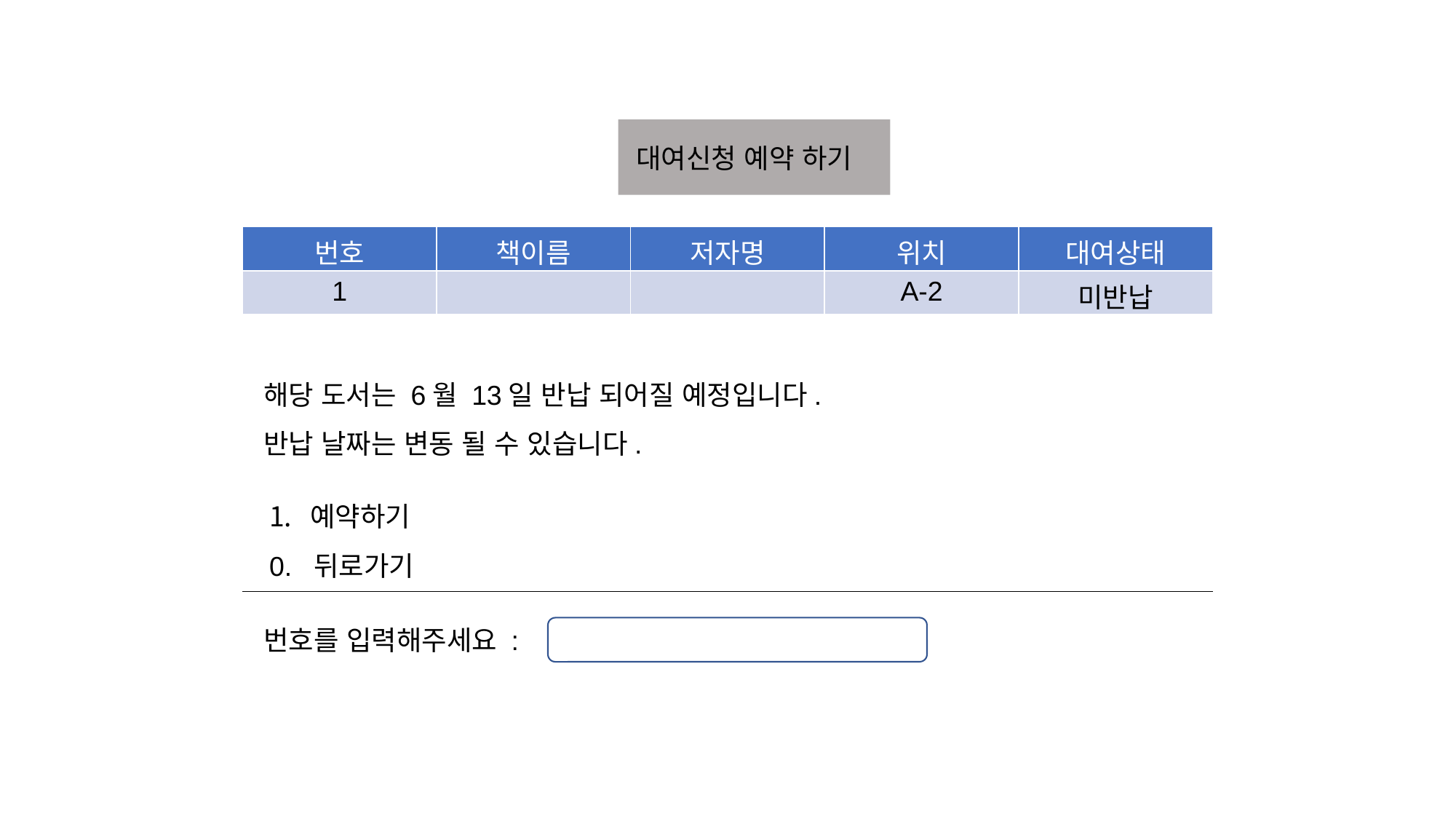

대여신청 예약 하기
| 번호 | 책이름 | 저자명 | 위치 | 대여상태 |
| --- | --- | --- | --- | --- |
| 1 |  |  | A-2 | 미반납 |
해당 도서는 6월 13일 반납 되어질 예정입니다.
반납 날짜는 변동 될 수 있습니다.
예약하기
0.  뒤로가기
번호를 입력해주세요 :